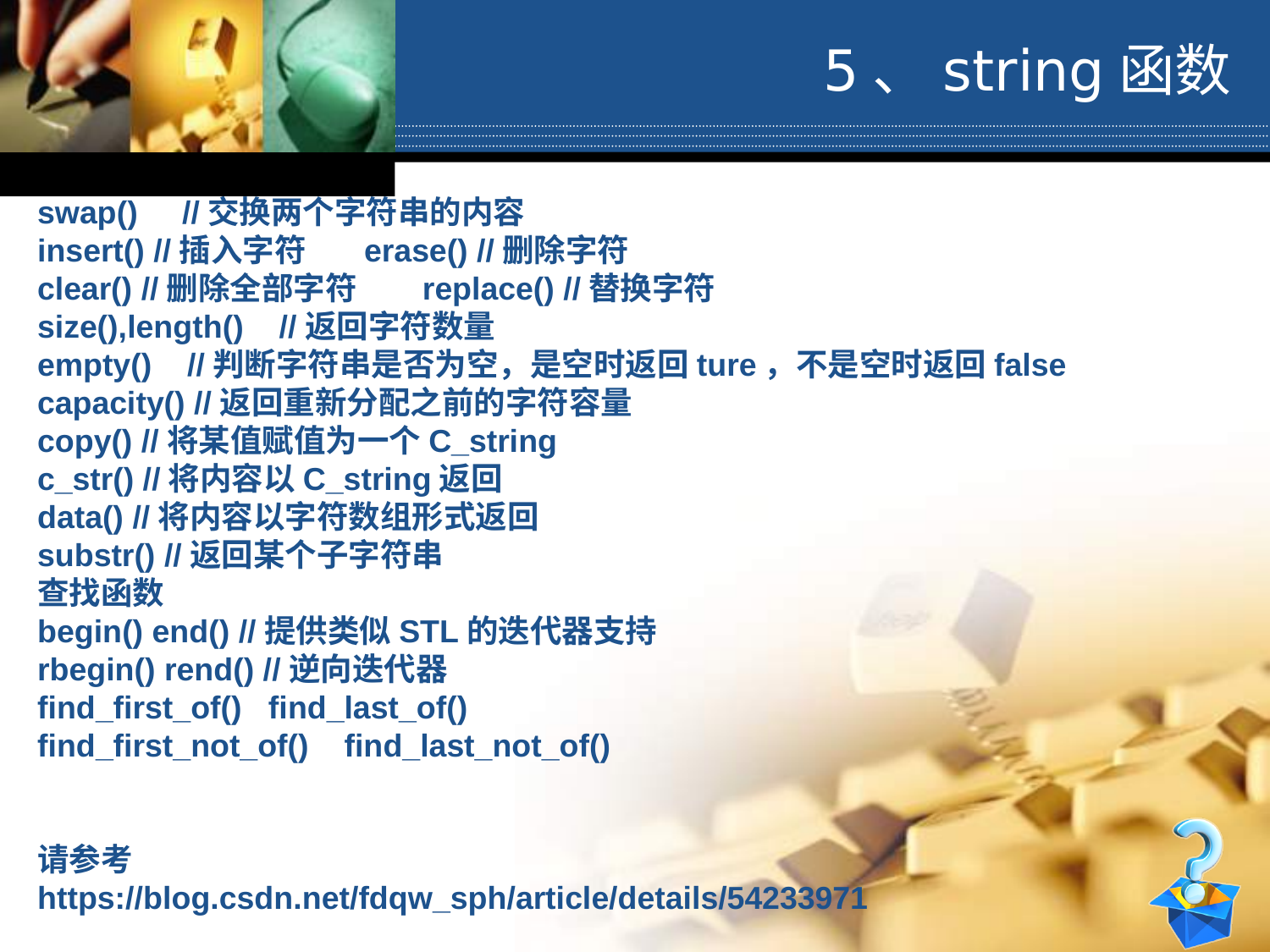

5、string函数
swap()     //交换两个字符串的内容
insert() //插入字符       erase() //删除字符
clear() //删除全部字符        replace() //替换字符
size(),length()    //返回字符数量
empty()    //判断字符串是否为空，是空时返回ture，不是空时返回false
capacity() //返回重新分配之前的字符容量
copy() //将某值赋值为一个C_string
c_str() //将内容以C_string返回
data() //将内容以字符数组形式返回
substr() //返回某个子字符串
查找函数
begin() end() //提供类似STL的迭代器支持
rbegin() rend() //逆向迭代器
find_first_of()   find_last_of()
find_first_not_of()    find_last_not_of()

请参考
https://blog.csdn.net/fdqw_sph/article/details/54233971